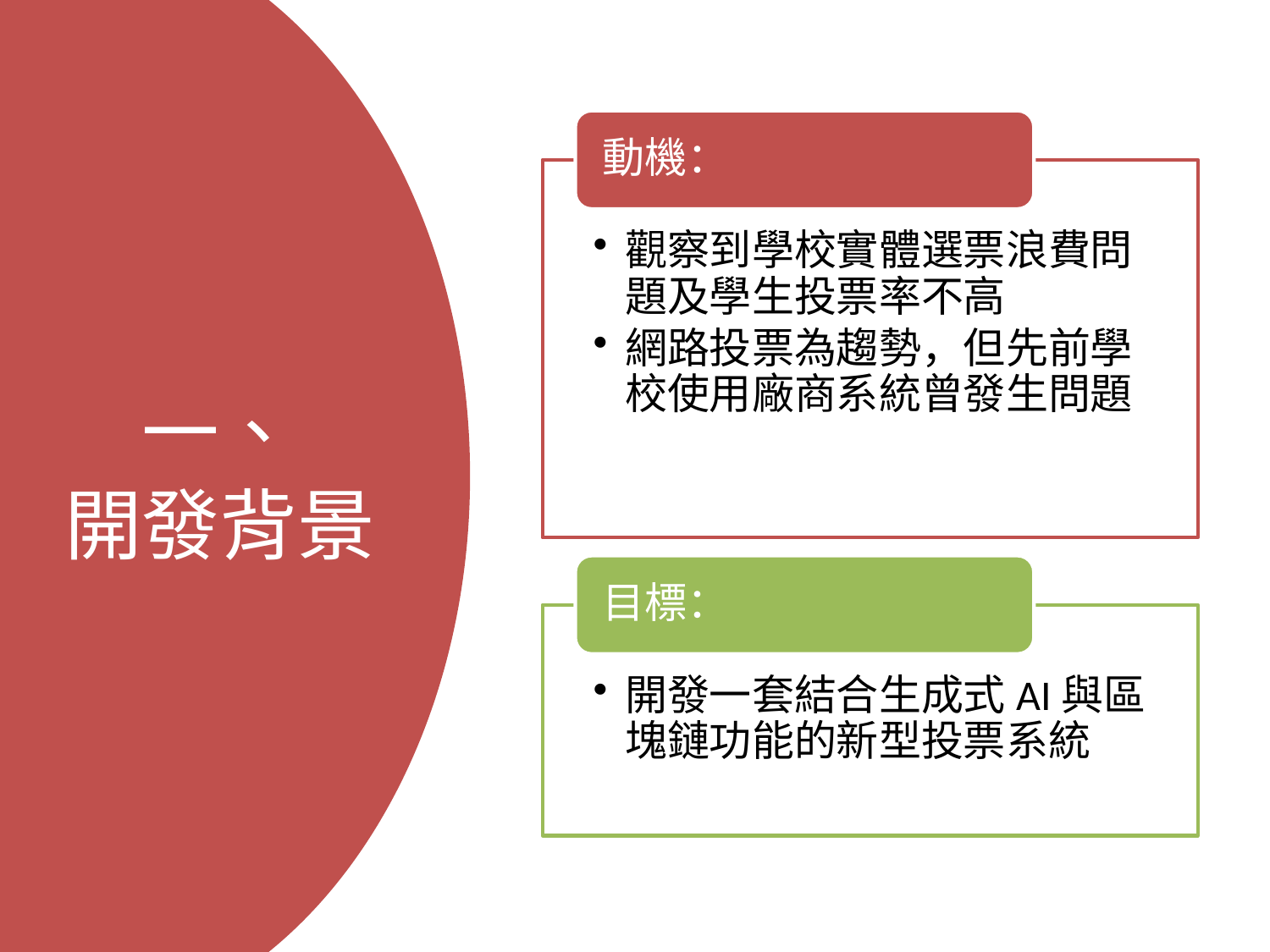

觀察到學校實體選票浪費問題及學生投票率不高
網路投票為趨勢，但先前學校使用廠商系統曾發生問題
動機：
開發一套結合生成式AI與區塊鏈功能的新型投票系統
目標：
# 一、 開發背景